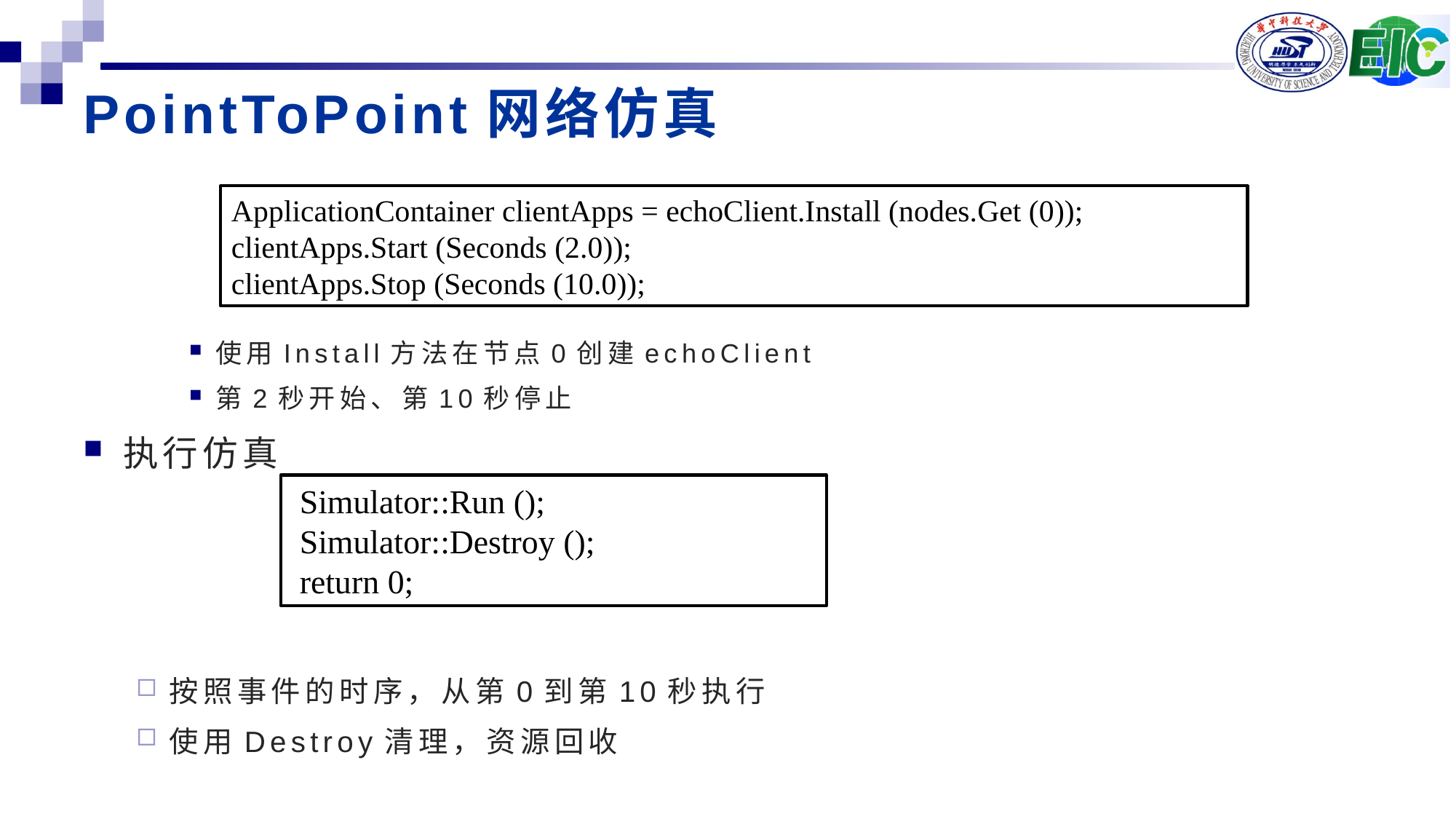

# PointToPoint网络仿真

使用Install方法在节点0创建echoClient
第2秒开始、第10秒停止
执行仿真

按照事件的时序，从第0到第10秒执行
使用Destroy清理，资源回收
ApplicationContainer clientApps = echoClient.Install (nodes.Get (0));
clientApps.Start (Seconds (2.0));
clientApps.Stop (Seconds (10.0));
 Simulator::Run ();
 Simulator::Destroy ();
 return 0;